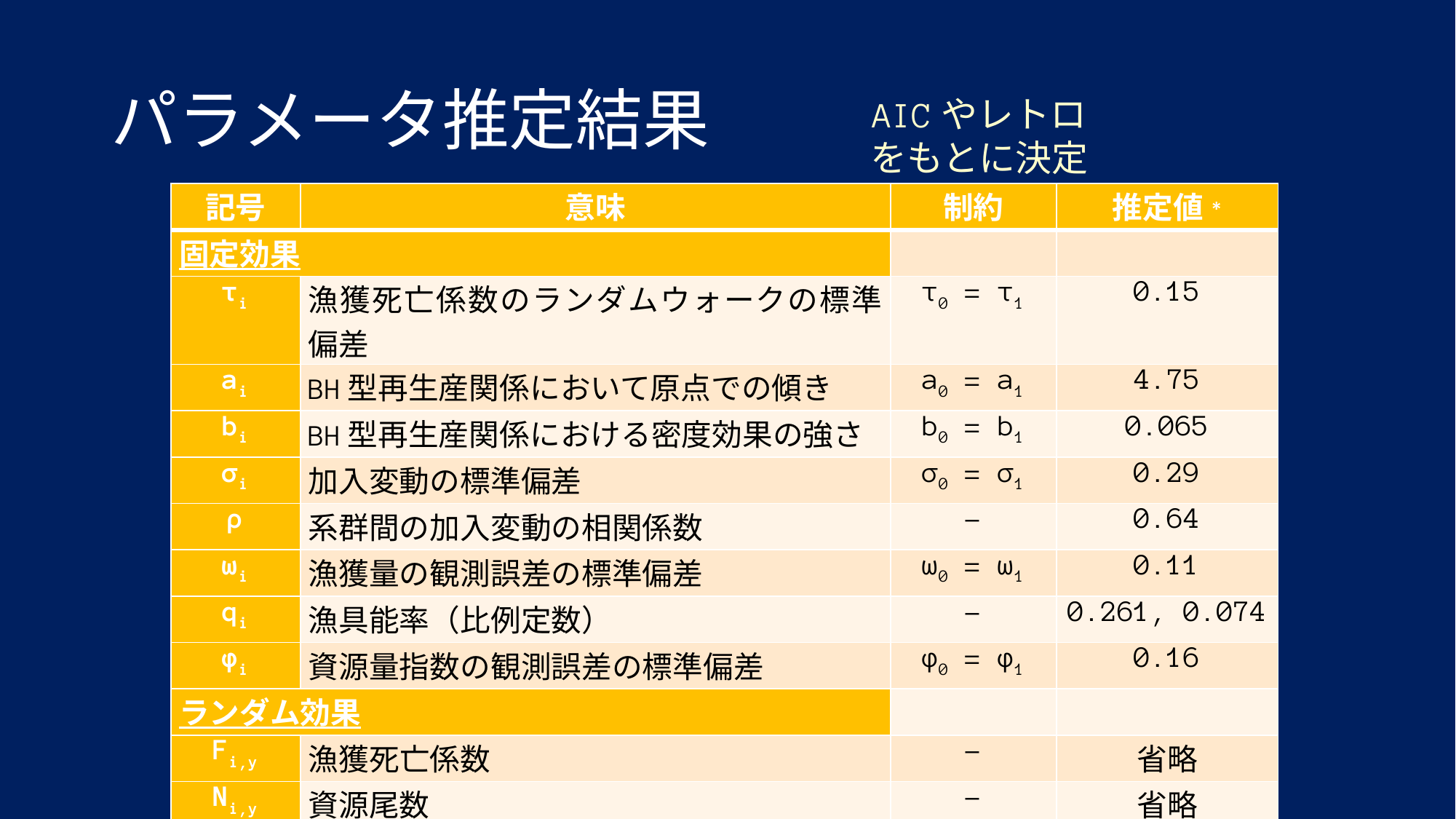

# パラメータ推定結果
AICやレトロをもとに決定
| 記号 | 意味 | 制約 | 推定値\* |
| --- | --- | --- | --- |
| 固定効果 |  |  |  |
| τi | 漁獲死亡係数のランダムウォークの標準偏差 | τ0 = τ1 | 0.15 |
| ai | BH型再生産関係において原点での傾き | a0 = a1 | 4.75 |
| bi | BH型再生産関係における密度効果の強さ | b0 = b1 | 0.065 |
| σi | 加入変動の標準偏差 | σ0 = σ1 | 0.29 |
| ρ | 系群間の加入変動の相関係数 | - | 0.64 |
| ωi | 漁獲量の観測誤差の標準偏差 | ω0 = ω1 | 0.11 |
| qi | 漁具能率（比例定数） | - | 0.261, 0.074 |
| φi | 資源量指数の観測誤差の標準偏差 | φ0 = φ1 | 0.16 |
| ランダム効果 |  |  |  |
| Fi,y | 漁獲死亡係数 | - | 省略 |
| Ni,y | 資源尾数 | - | 省略 |